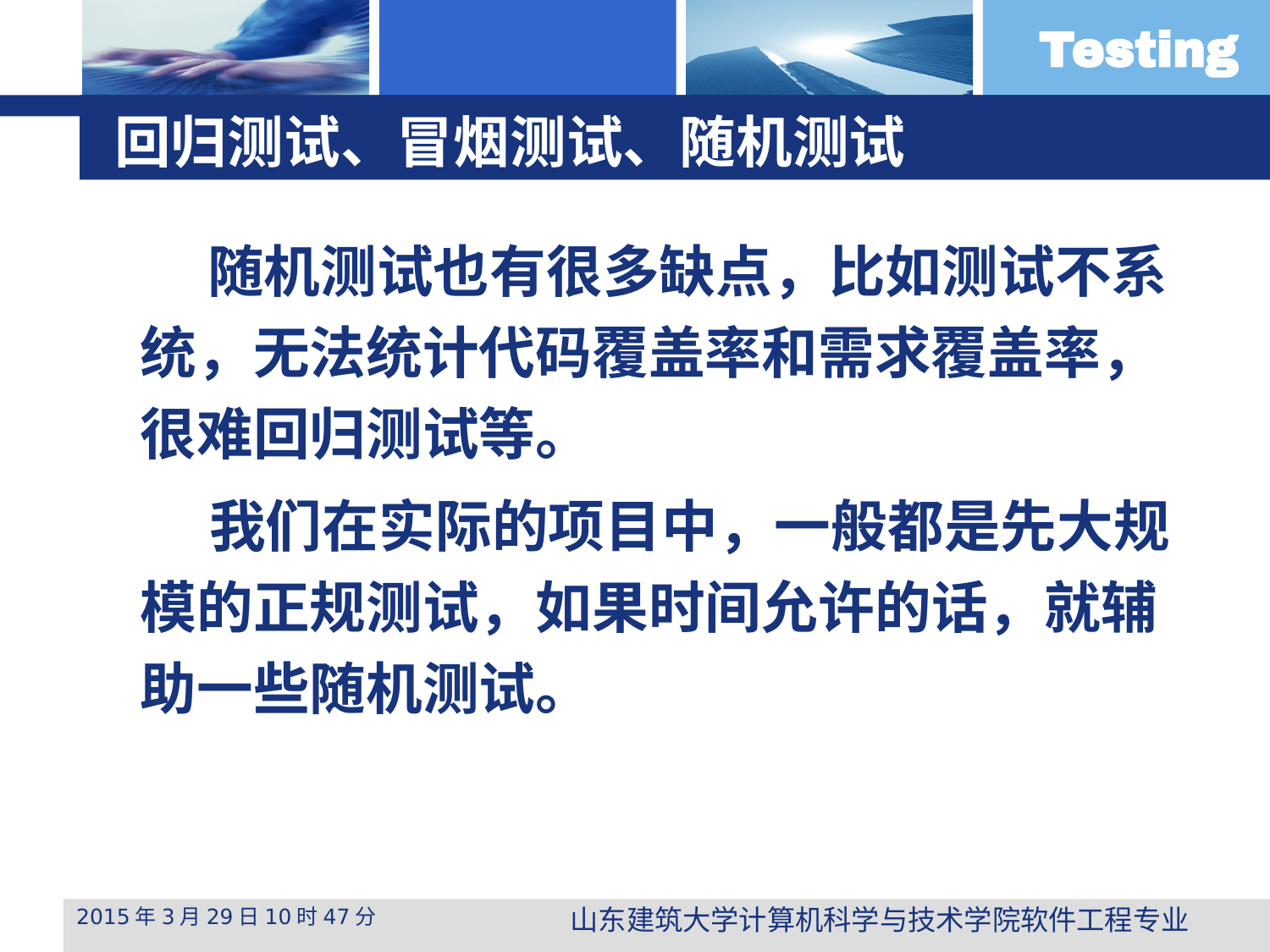

# 回归测试、冒烟测试、随机测试
           随机测试也有很多缺点，比如测试不系统，无法统计代码覆盖率和需求覆盖率，很难回归测试等。
        我们在实际的项目中，一般都是先大规模的正规测试，如果时间允许的话，就辅助一些随机测试。

山东建筑大学计算机科学与技术学院软件工程专业
2015年3月29日10时47分